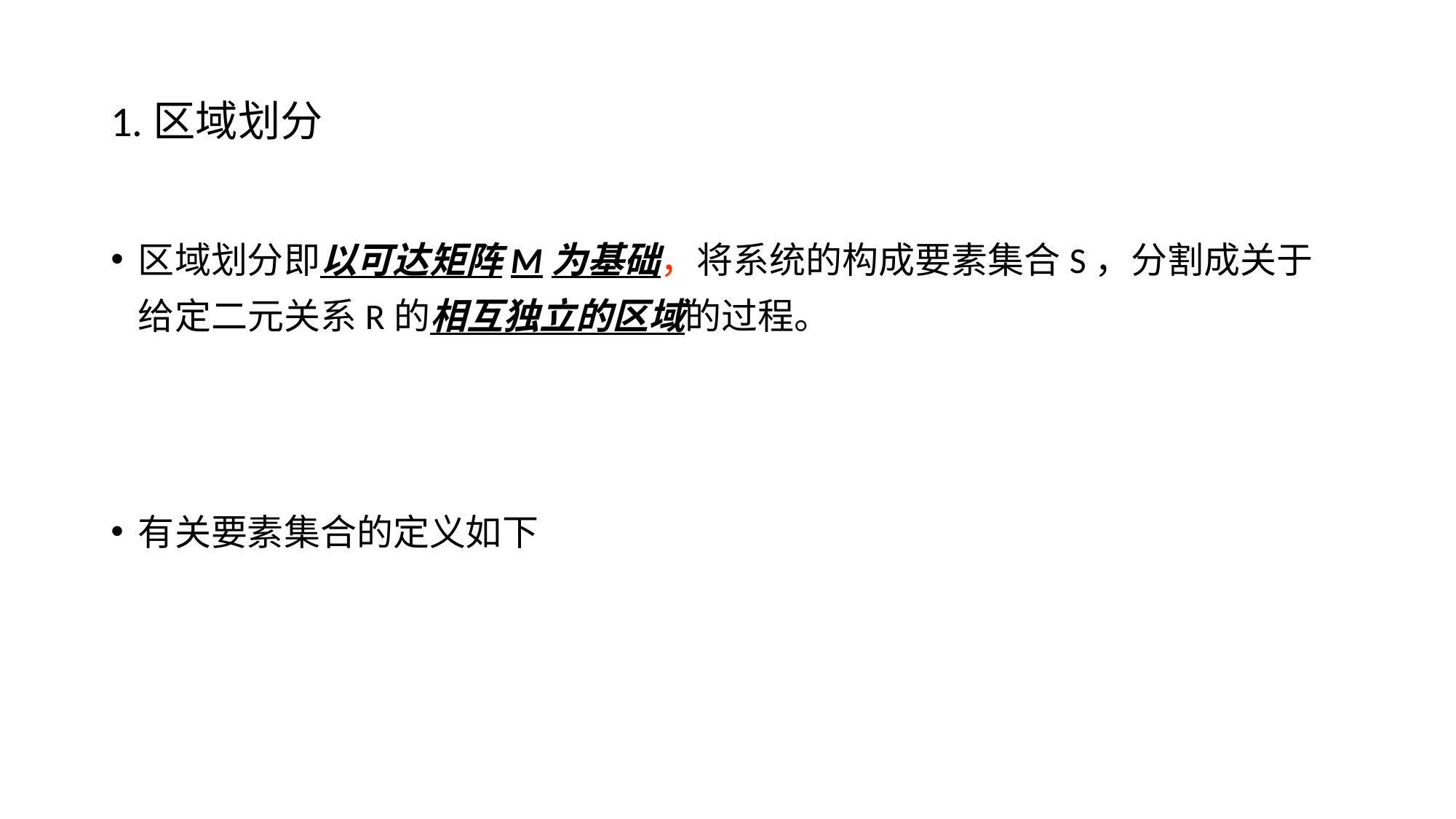

# 1.区域划分
区域划分即以可达矩阵M为基础，将系统的构成要素集合S，分割成关于给定二元关系R的相互独立的区域的过程。

有关要素集合的定义如下